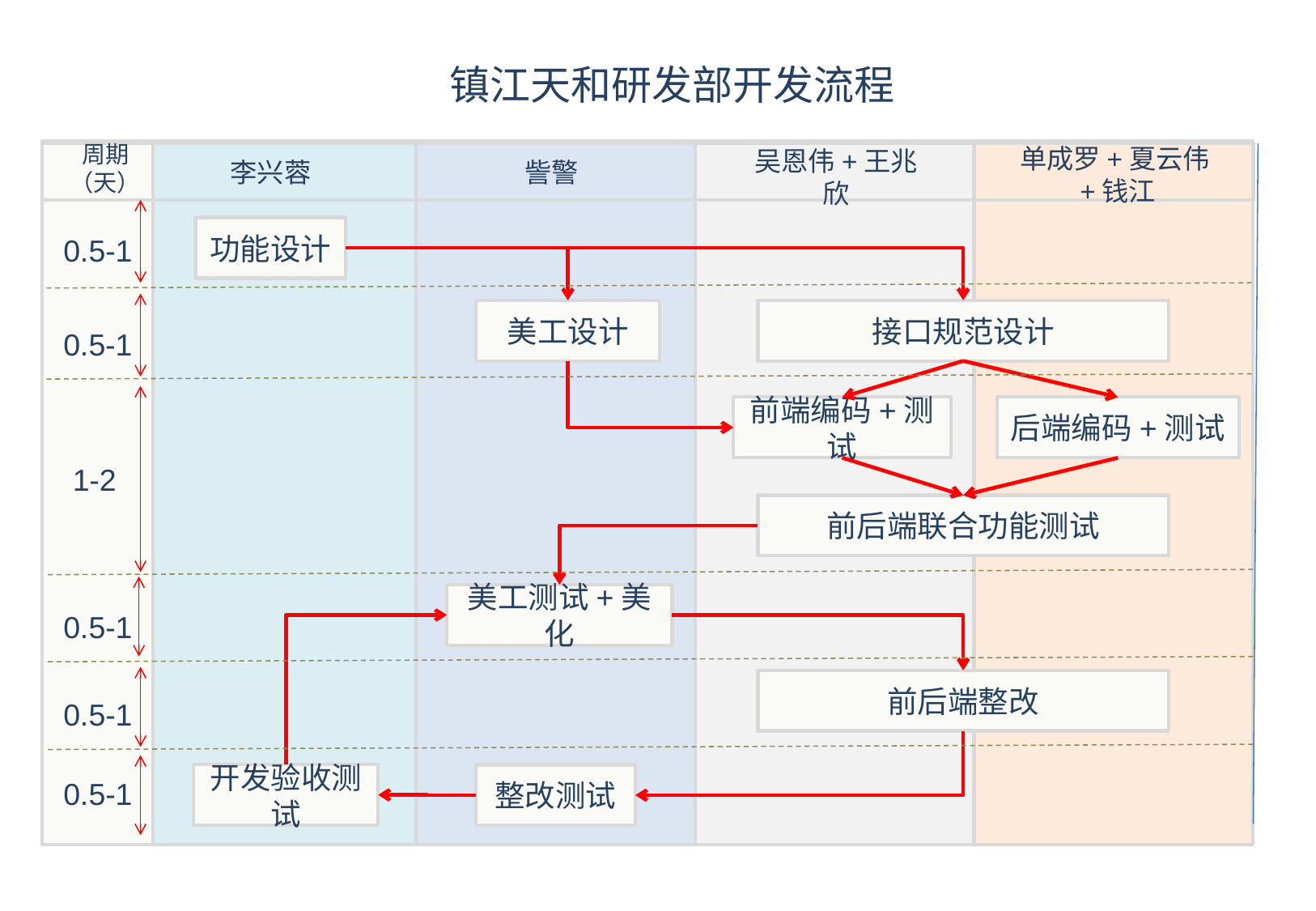

镇江天和研发部开发流程

周期（天）
李兴蓉
訾警
单成罗+夏云伟+钱江
吴恩伟+王兆欣
功能设计
0.5-1
美工设计
接口规范设计
0.5-1
后端编码+测试
前端编码+测试
1-2
前后端联合功能测试
美工测试+美化
0.5-1
前后端整改
0.5-1
0.5-1
开发验收测试
整改测试